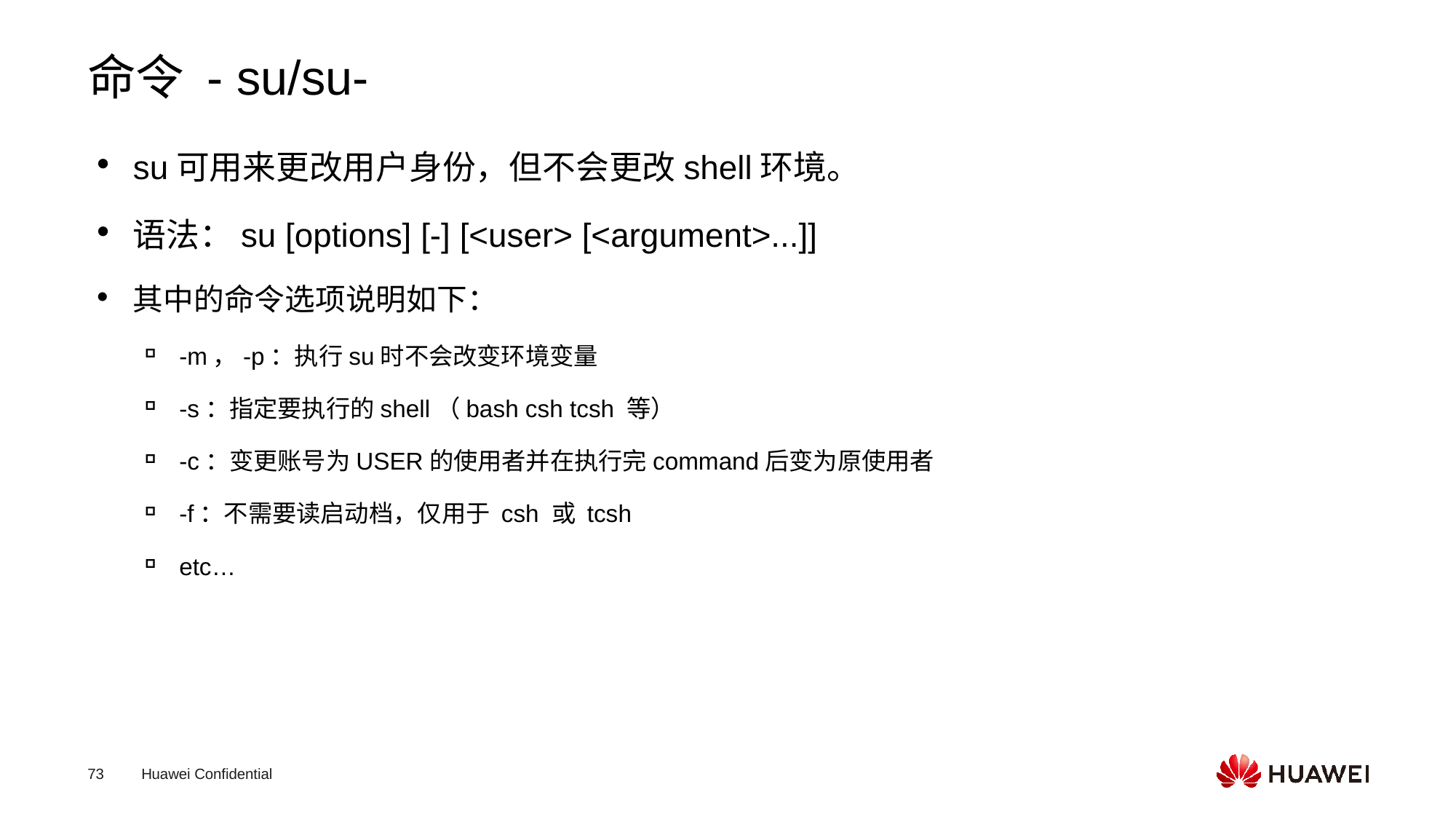

# 命令 - su/su-
su可用来更改用户身份，但不会更改shell环境。
语法：su [options] [-] [<user> [<argument>...]]
其中的命令选项说明如下：
-m，-p：执行su时不会改变环境变量
-s：指定要执行的shell（bash csh tcsh 等）
-c：变更账号为USER的使用者并在执行完command后变为原使用者
-f：不需要读启动档，仅用于 csh 或 tcsh
etc…